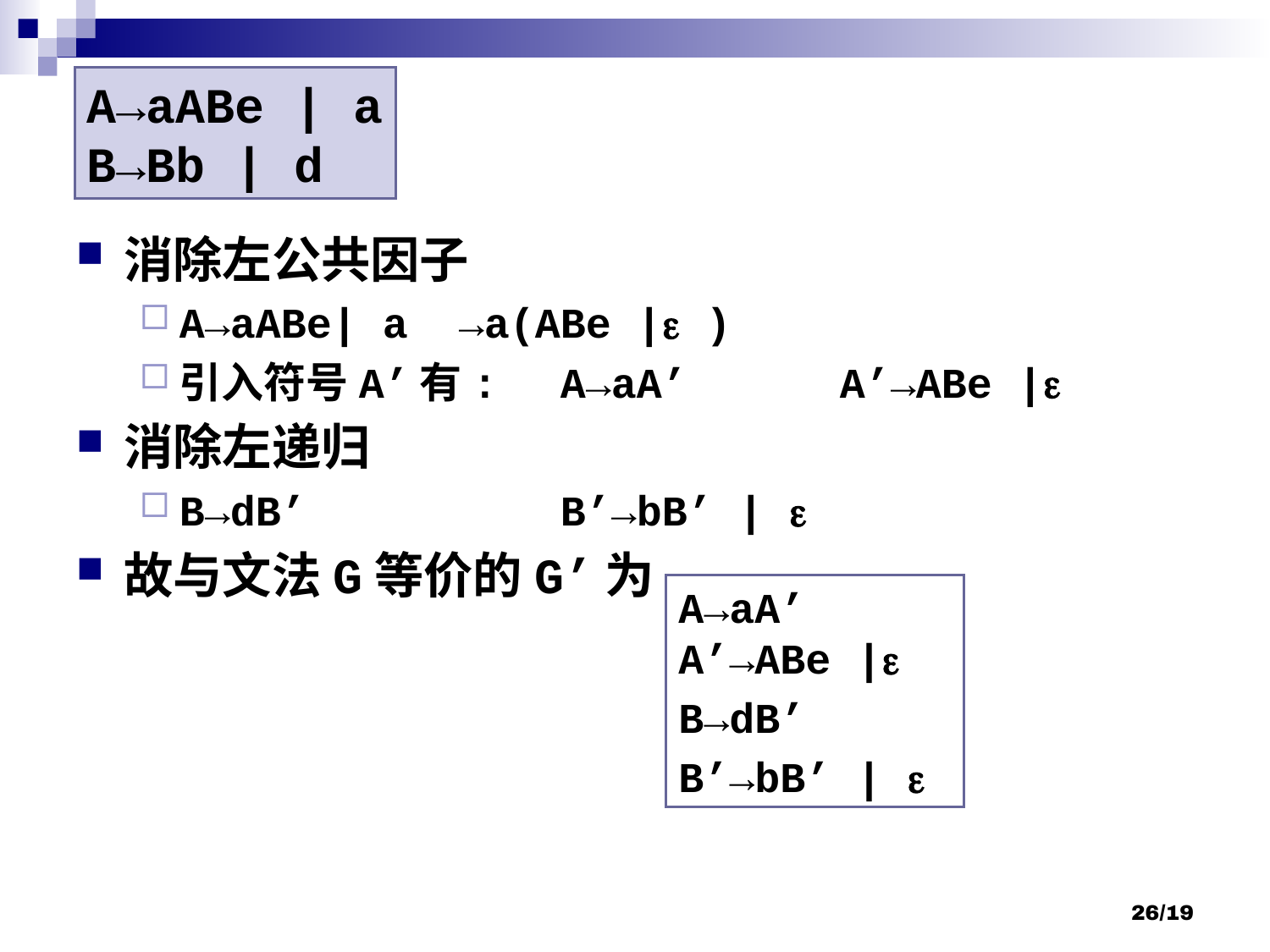

A→aABe | a
B→Bb | d
消除左公共因子
A→aABe| a	 →a(ABe |ε )
引入符号A’有:	A→aA’	 A’→ABe |ε
消除左递归
B→dB’		B’→bB’ | ε
故与文法G等价的G’为
A→aA’
A’→ABe |ε
B→dB’
B’→bB’ | ε
26/19